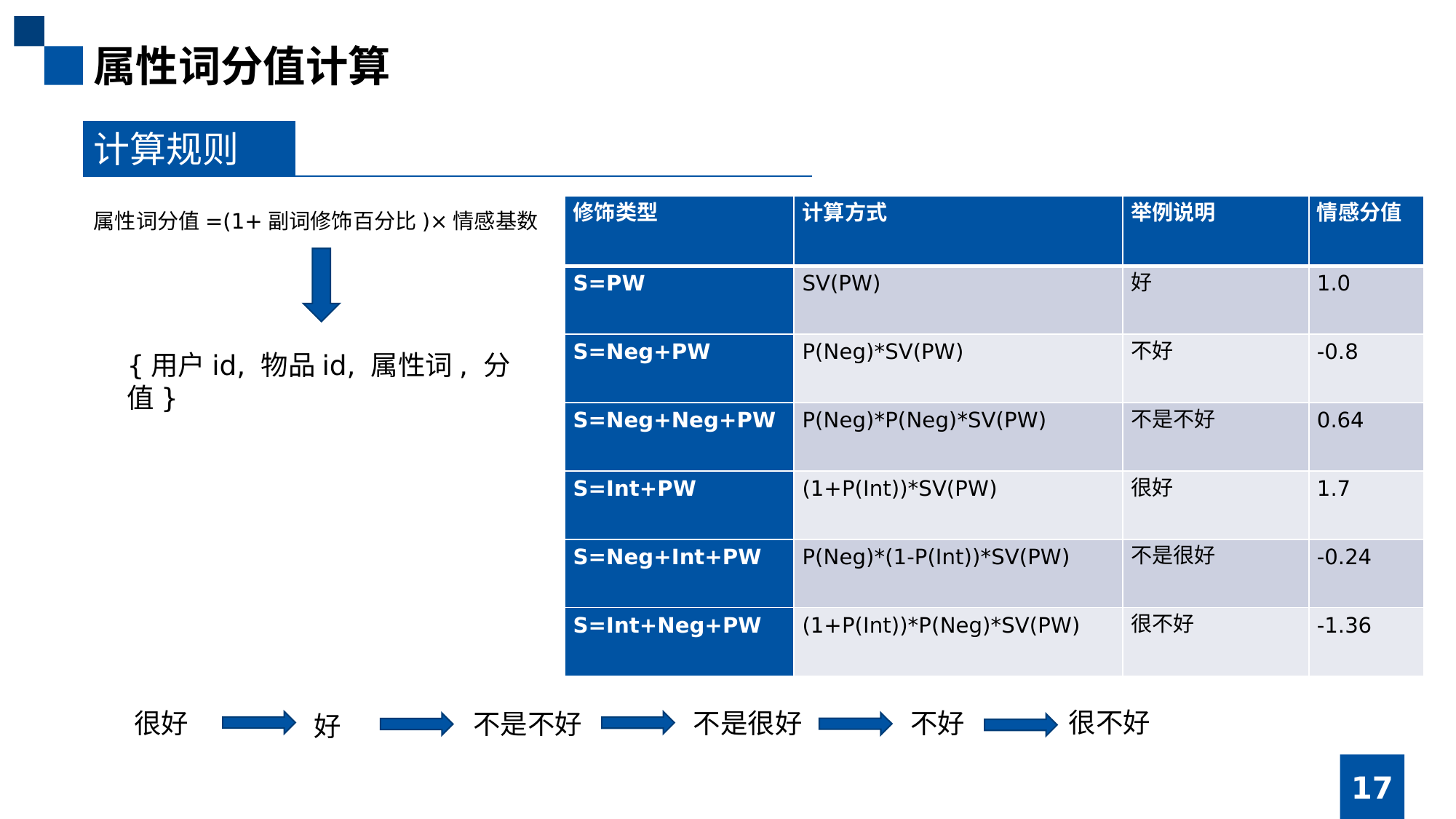

属性词分值计算
计算规则
属性词分值=(1+副词修饰百分比)×情感基数
| 修饰类型 | 计算方式 | 举例说明 | 情感分值 |
| --- | --- | --- | --- |
| S=PW | SV(PW) | 好 | 1.0 |
| S=Neg+PW | P(Neg)\*SV(PW) | 不好 | -0.8 |
| S=Neg+Neg+PW | P(Neg)\*P(Neg)\*SV(PW) | 不是不好 | 0.64 |
| S=Int+PW | (1+P(Int))\*SV(PW) | 很好 | 1.7 |
| S=Neg+Int+PW | P(Neg)\*(1-P(Int))\*SV(PW) | 不是很好 | -0.24 |
| S=Int+Neg+PW | (1+P(Int))\*P(Neg)\*SV(PW) | 很不好 | -1.36 |

{用户id, 物品id, 属性词, 分值}
很不好
不是很好
不好
很好
不是不好
好

17